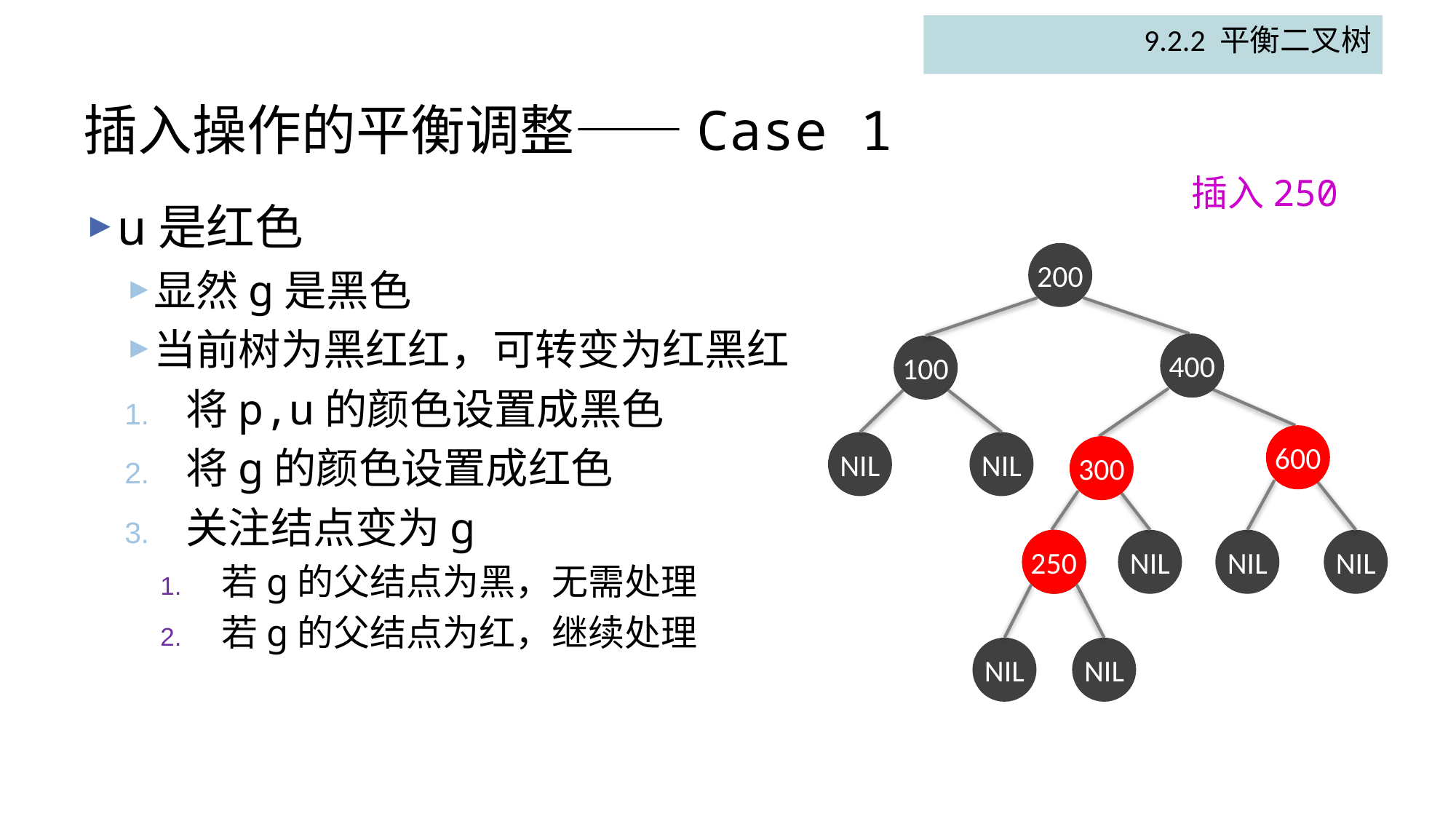

9.2.2 平衡二叉树
# 插入操作的平衡调整——Case 1
插入250
u是红色
显然g是黑色
当前树为黑红红，可转变为红黑红
将p,u的颜色设置成黑色
将g的颜色设置成红色
关注结点变为g
若g的父结点为黑，无需处理
若g的父结点为红，继续处理
200
100
NIL
NIL
NIL
NIL
NIL
400
600
300
250
NIL
NIL
NIL